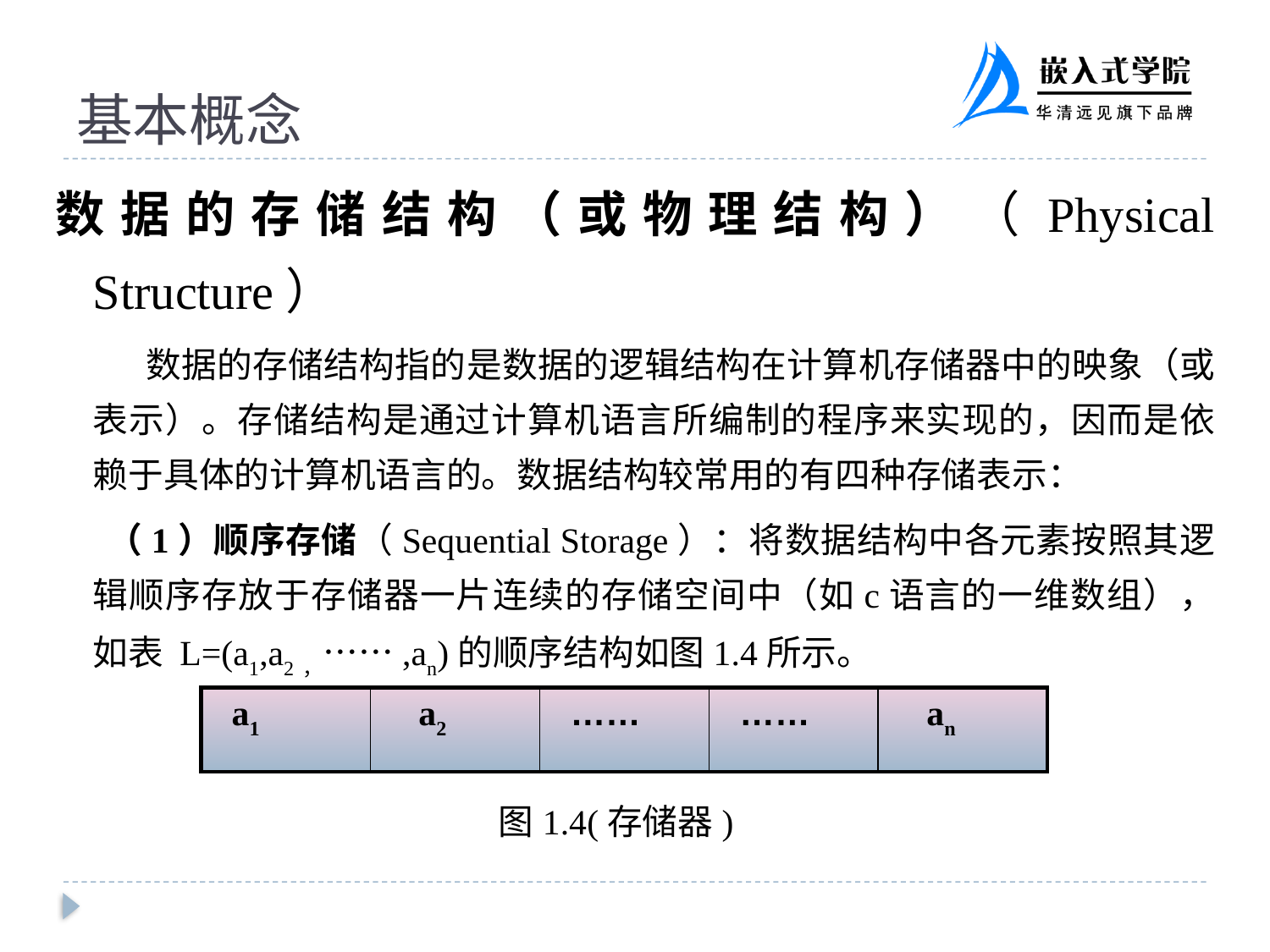

# 基本概念
数据的存储结构（或物理结构）（Physical Structure）
           数据的存储结构指的是数据的逻辑结构在计算机存储器中的映象（或表示）。存储结构是通过计算机语言所编制的程序来实现的，因而是依赖于具体的计算机语言的。数据结构较常用的有四种存储表示：
     （1）顺序存储（Sequential Storage）：将数据结构中各元素按照其逻辑顺序存放于存储器一片连续的存储空间中（如c语言的一维数组），如表 L=(a1,a2，……,an)的顺序结构如图1.4所示。

| a1 | a2 | …… | …… | an |
| --- | --- | --- | --- | --- |
           图1.4(存储器)
16